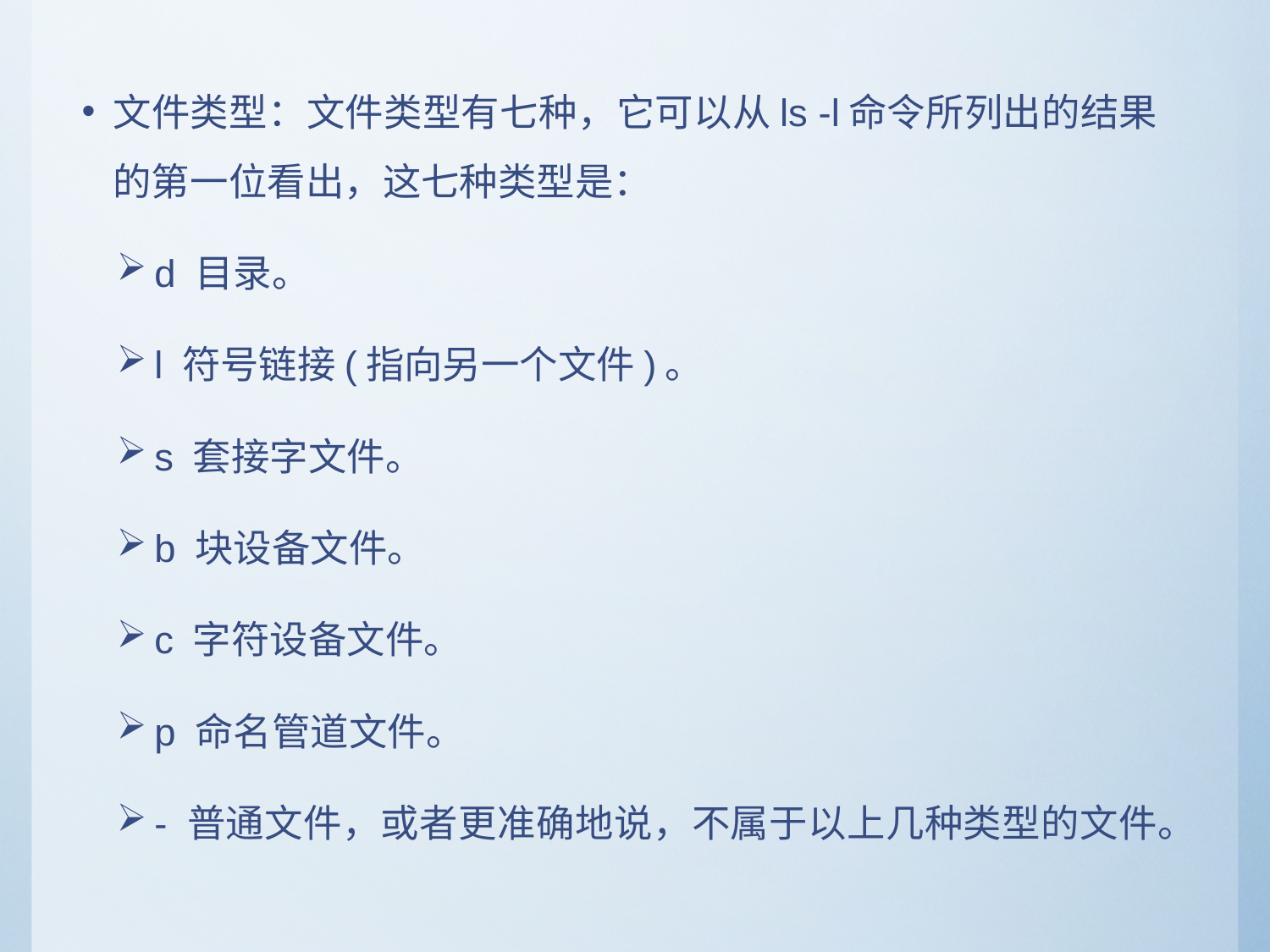

文件类型：文件类型有七种，它可以从ls -l命令所列出的结果的第一位看出，这七种类型是：
d 目录。
l 符号链接(指向另一个文件)。
s 套接字文件。
b 块设备文件。
c 字符设备文件。
p 命名管道文件。
- 普通文件，或者更准确地说，不属于以上几种类型的文件。